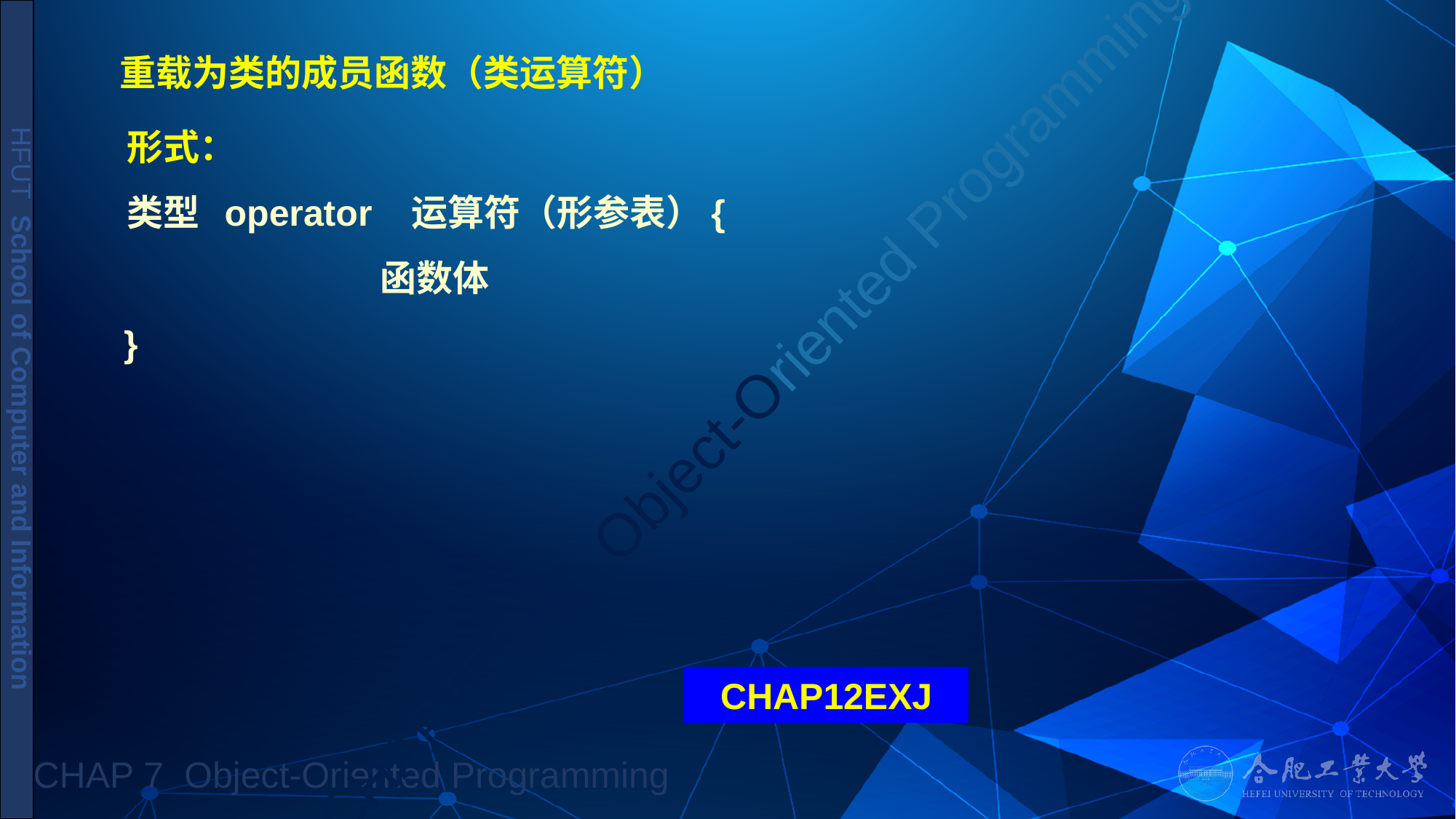

# 重载为类的成员函数（类运算符）
        形式：
        类型  operator   运算符（形参表）{
			函数体
       }
CHAP12EXJ